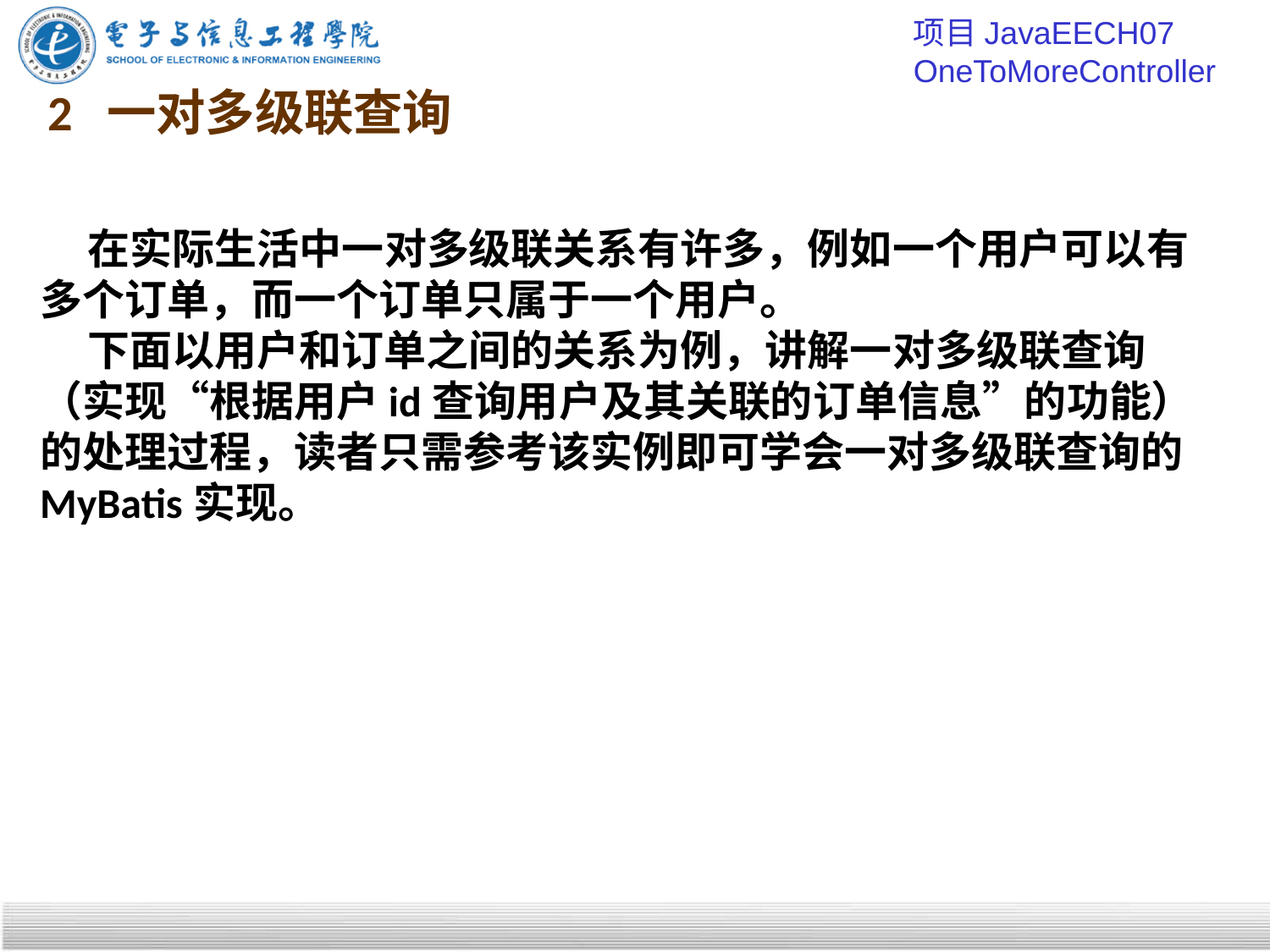

项目JavaEECH07
OneToMoreController
# 2  一对多级联查询
    在实际生活中一对多级联关系有许多，例如一个用户可以有多个订单，而一个订单只属于一个用户。
    下面以用户和订单之间的关系为例，讲解一对多级联查询（实现“根据用户id查询用户及其关联的订单信息”的功能）的处理过程，读者只需参考该实例即可学会一对多级联查询的MyBatis实现。